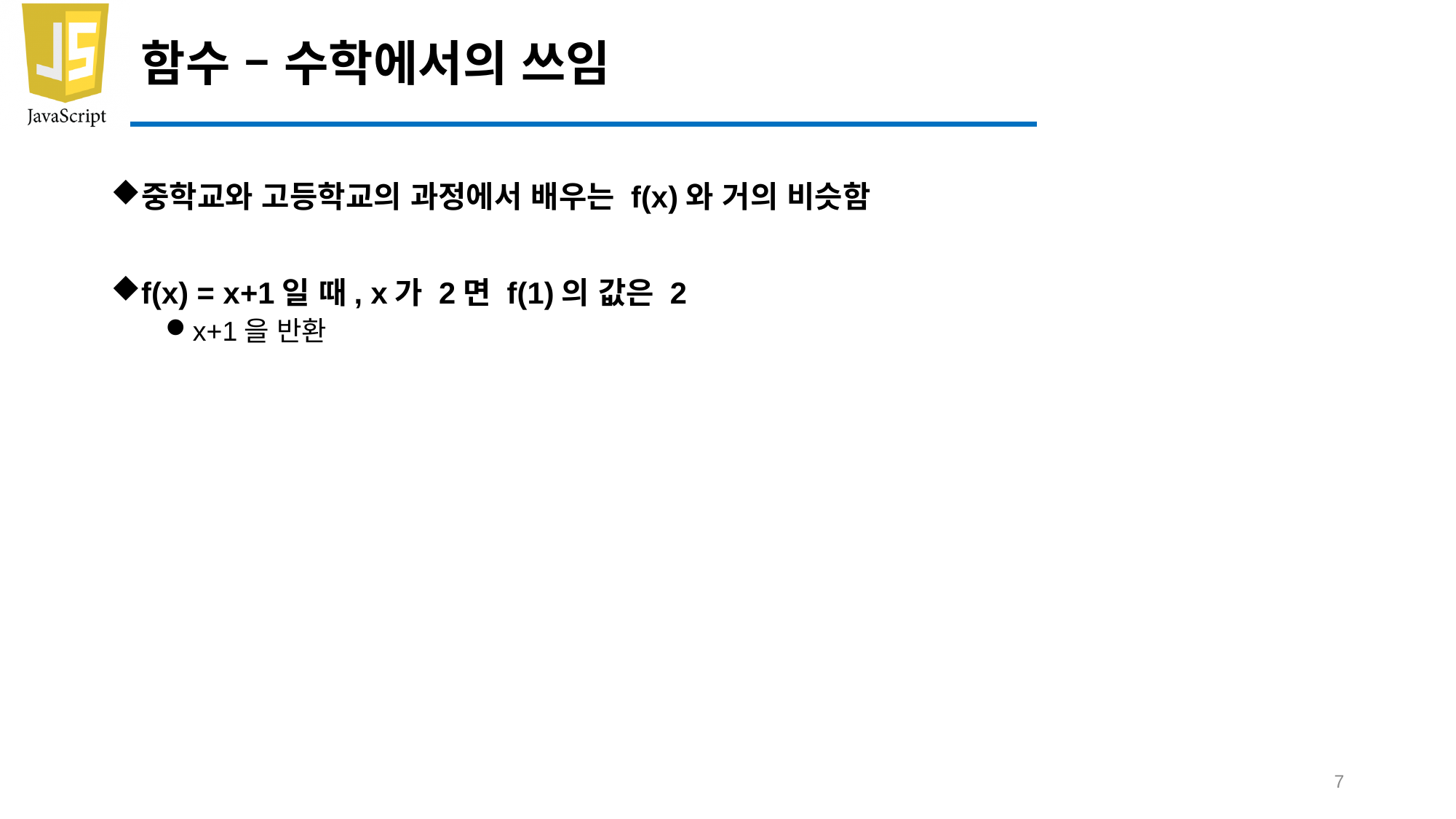

# 함수 – 수학에서의 쓰임
중학교와 고등학교의 과정에서 배우는 f(x)와 거의 비슷함

f(x) = x+1일 때, x가 2면 f(1)의 값은 2
x+1을 반환
7